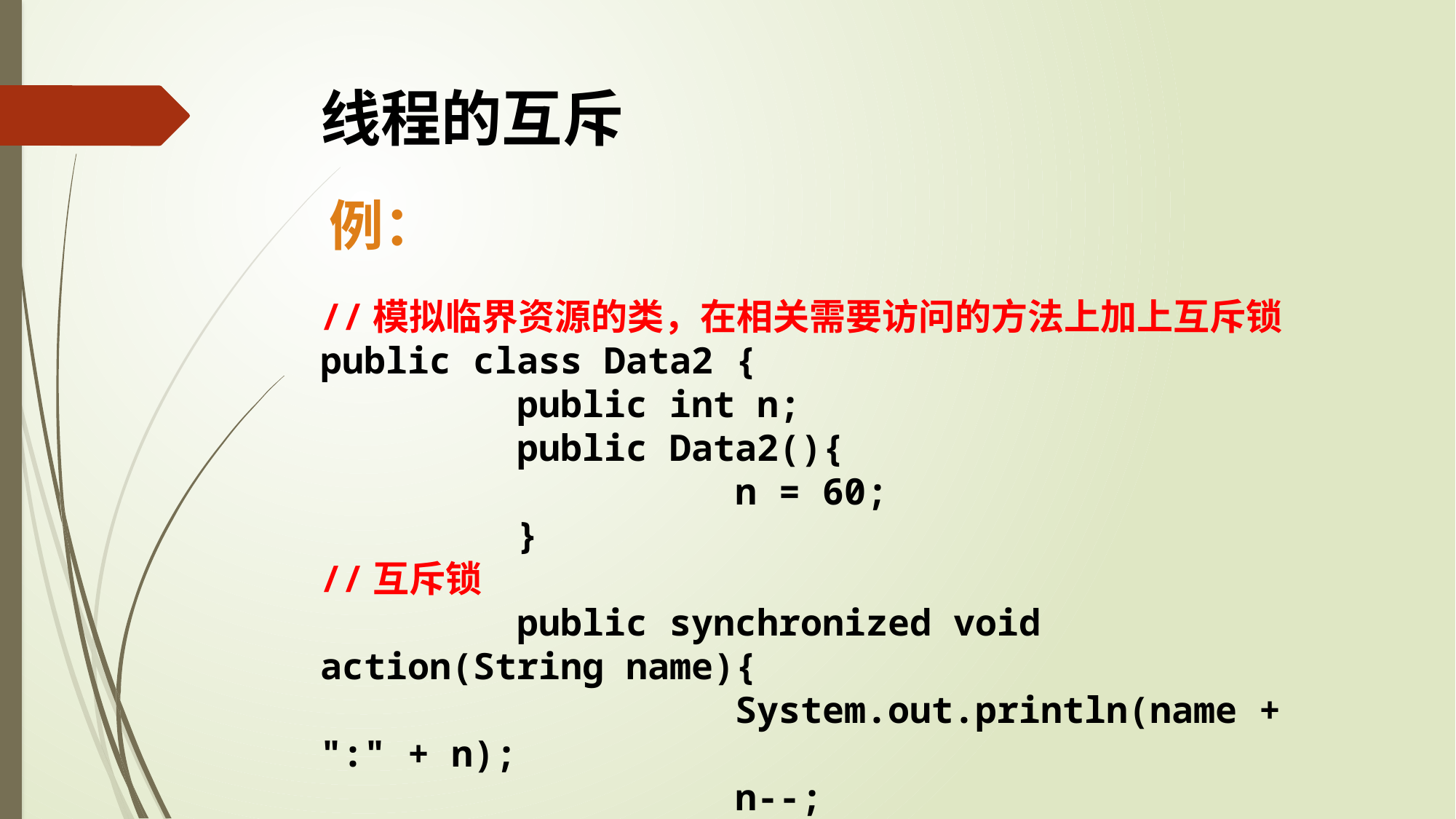

# 线程的互斥
例：
//模拟临界资源的类，在相关需要访问的方法上加上互斥锁
public class Data2 {
         public int n;
         public Data2(){
                   n = 60;
         }
//互斥锁
         public synchronized void action(String name){
                   System.out.println(name + ":" + n);
                   n--;
         }
}